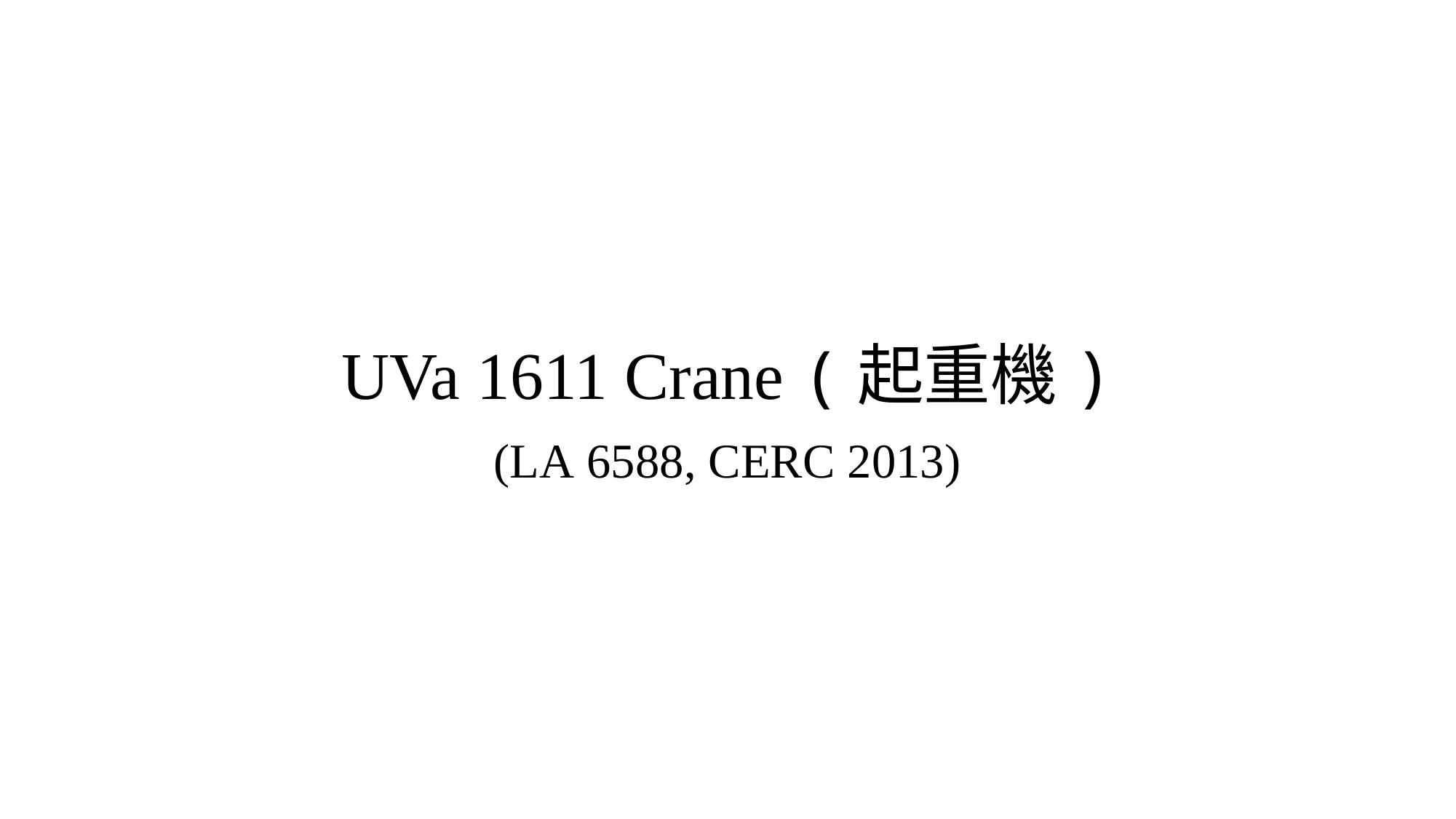

# UVa 1611 Crane (起重機)
(LA 6588, CERC 2013)